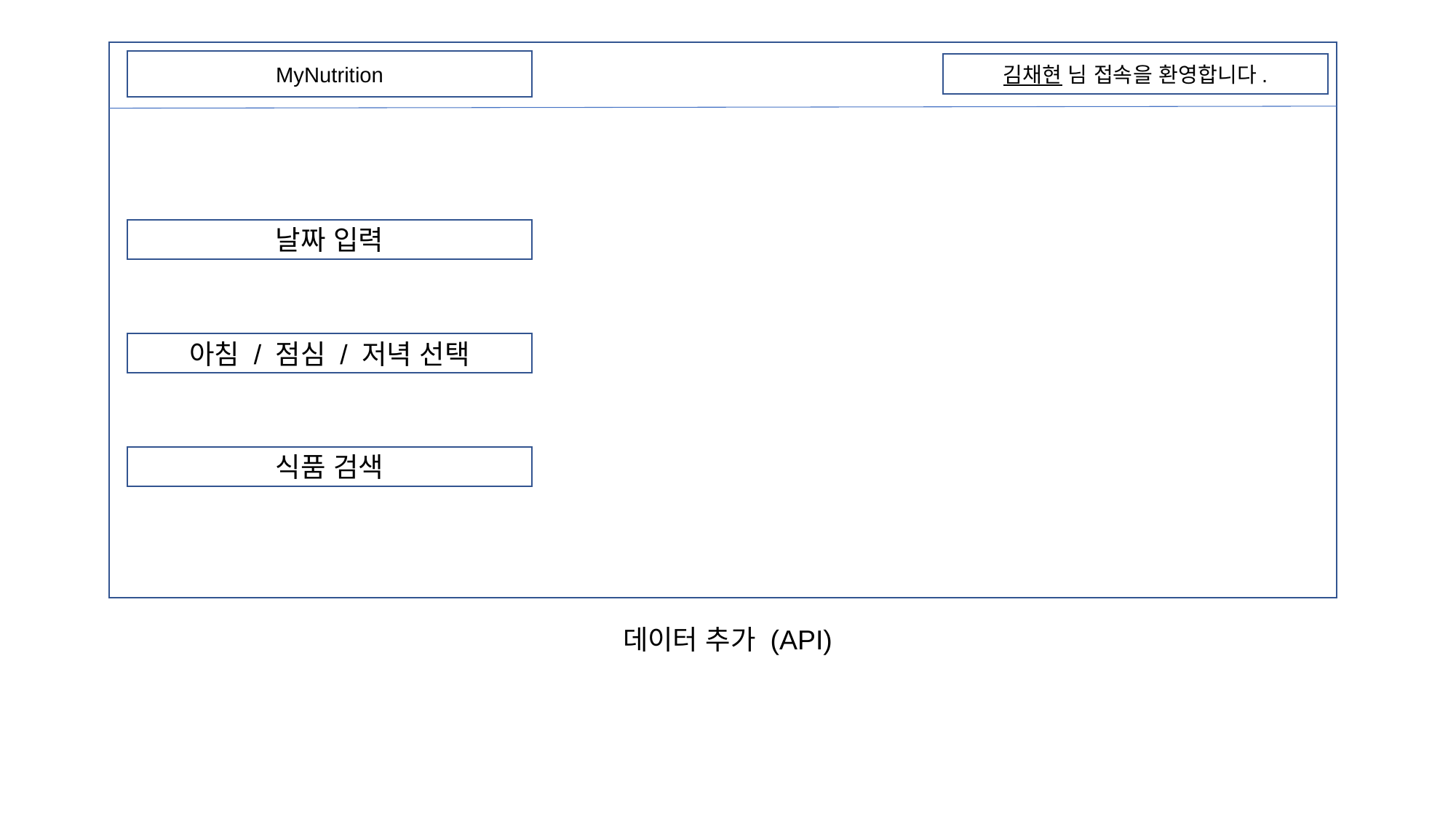

MyNutrition
김채현 님 접속을 환영합니다.
날짜 입력
아침 / 점심 / 저녁 선택
식품 검색
데이터 추가 (API)